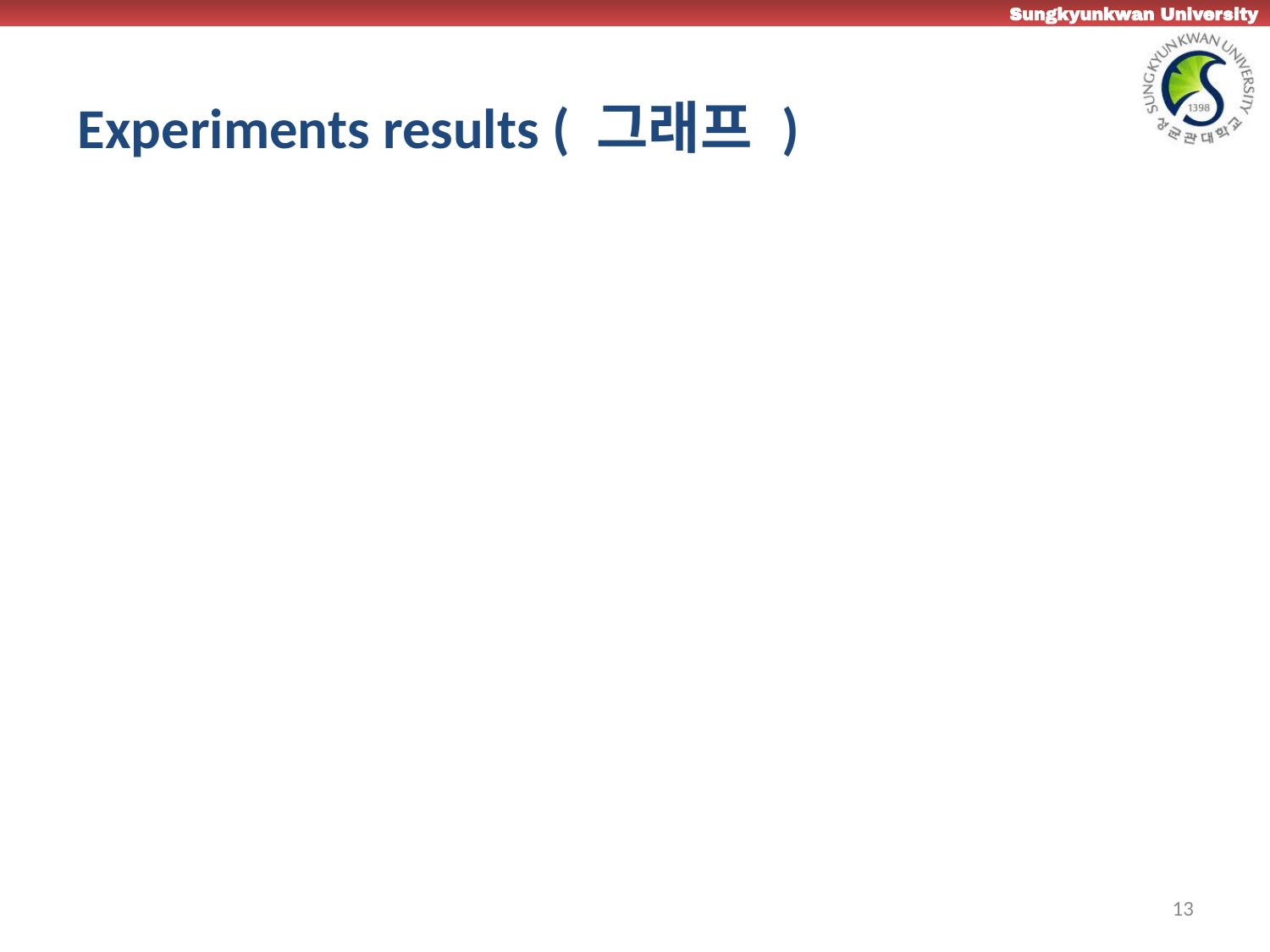

# Experiments results ( 그래프 )
13